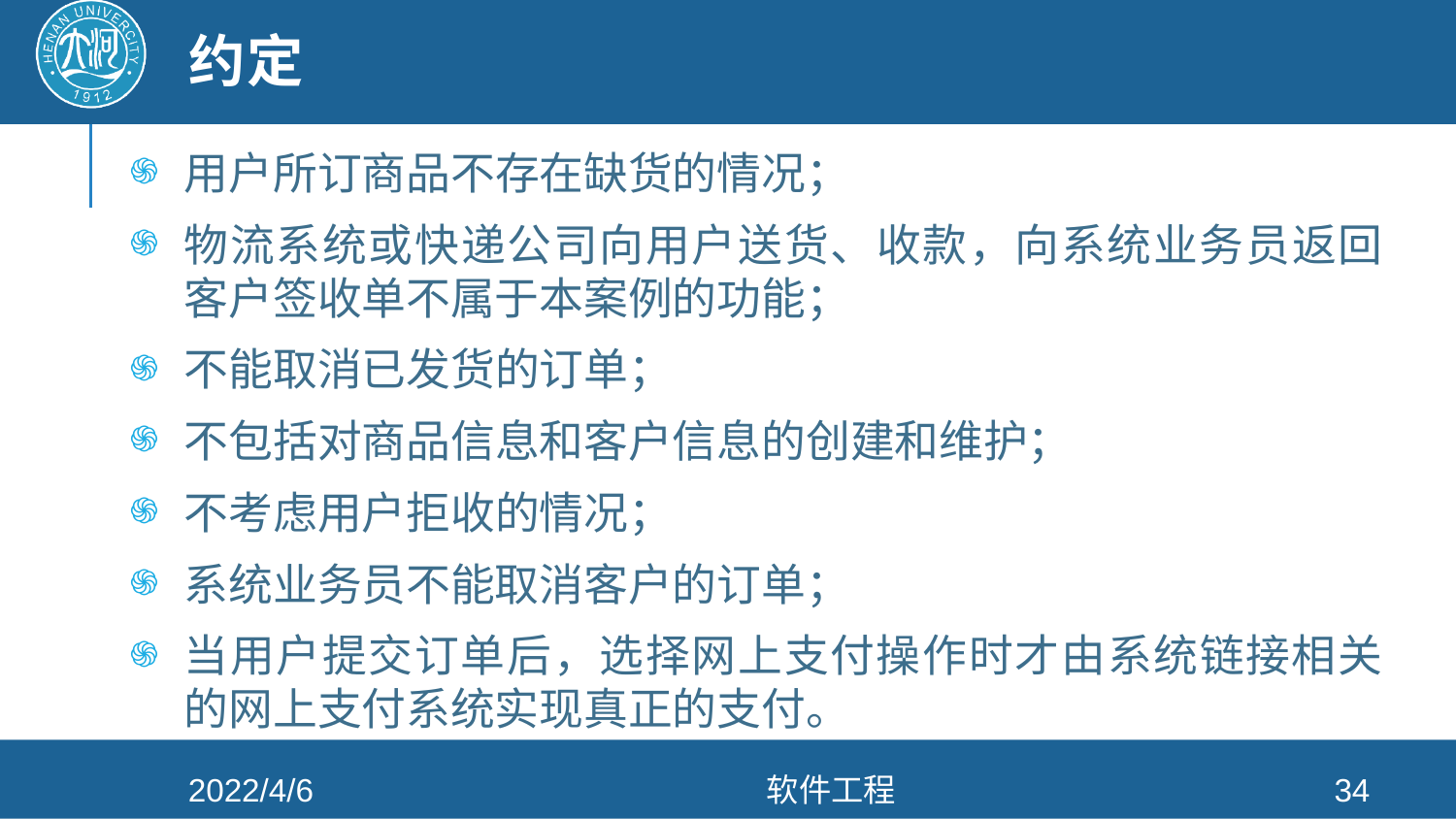

# 约定
用户所订商品不存在缺货的情况；
物流系统或快递公司向用户送货、收款，向系统业务员返回客户签收单不属于本案例的功能；
不能取消已发货的订单；
不包括对商品信息和客户信息的创建和维护；
不考虑用户拒收的情况；
系统业务员不能取消客户的订单；
当用户提交订单后，选择网上支付操作时才由系统链接相关的网上支付系统实现真正的支付。
2022/4/6
软件工程
34